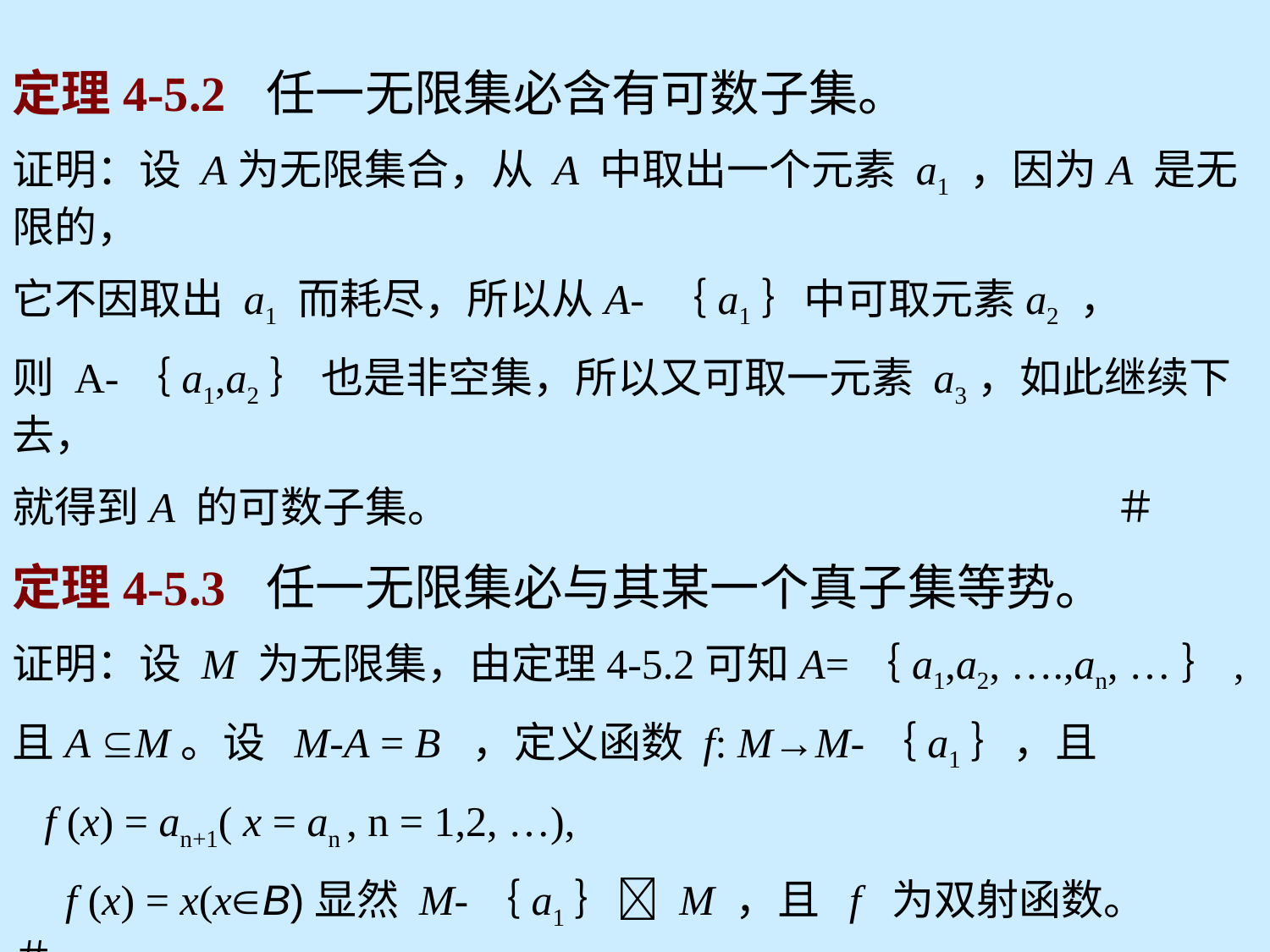

定理4-5.2	任一无限集必含有可数子集。
证明：设 A为无限集合，从 A 中取出一个元素 a1 ，因为A 是无限的，
它不因取出 a1 而耗尽，所以从A- ｛a1｝中可取元素a2 ，
则 A-｛a1,a2｝ 也是非空集，所以又可取一元素 a3，如此继续下去，
就得到A 的可数子集。                                                                      ＃
定理4-5.3	任一无限集必与其某一个真子集等势。
证明：设 M 为无限集，由定理4-5.2可知A=｛a1,a2, ….,an, …｝,
且A ⊆M。设  M-A = B  ，定义函数 f: M→M-｛a1｝，且
   f (x) = an+1( x = an , n = 1,2, …),
     f (x) = x(x∈B)显然 M-｛a1｝⊂ M ，且  f  为双射函数。          ＃